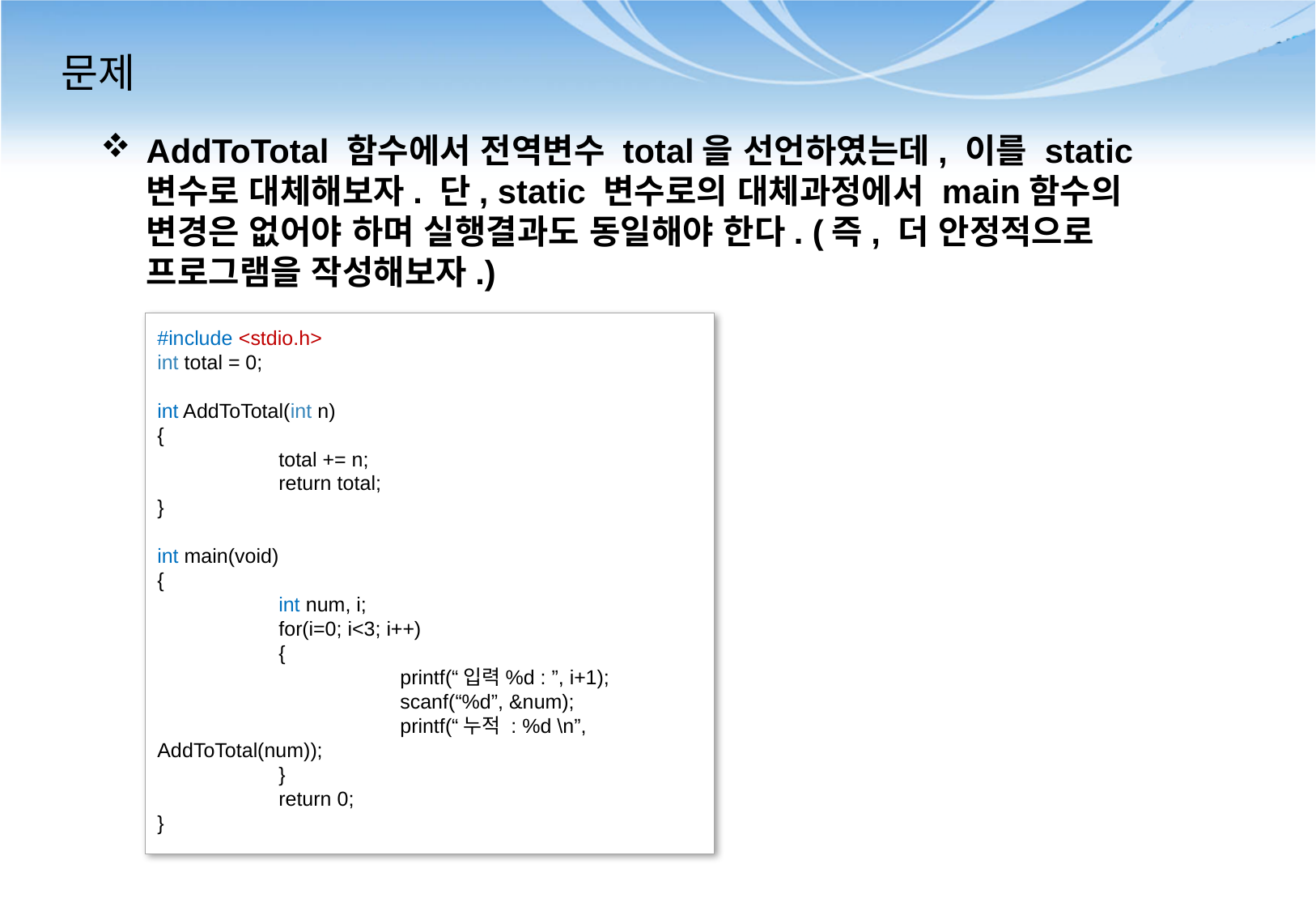

# 문제
AddToTotal 함수에서 전역변수 total을 선언하였는데, 이를 static변수로 대체해보자. 단, static 변수로의 대체과정에서 main함수의 변경은 없어야 하며 실행결과도 동일해야 한다. (즉, 더 안정적으로 프로그램을 작성해보자.)

#include <stdio.h>
int total = 0;

int AddToTotal(int n)
{
	total += n;
	return total;
}

int main(void)
{
	int num, i;
	for(i=0; i<3; i++)
	{
		printf(“입력%d : ”, i+1);
		scanf(“%d”, &num);
		printf(“누적 : %d \n”, AddToTotal(num));
	}
	return 0;
}